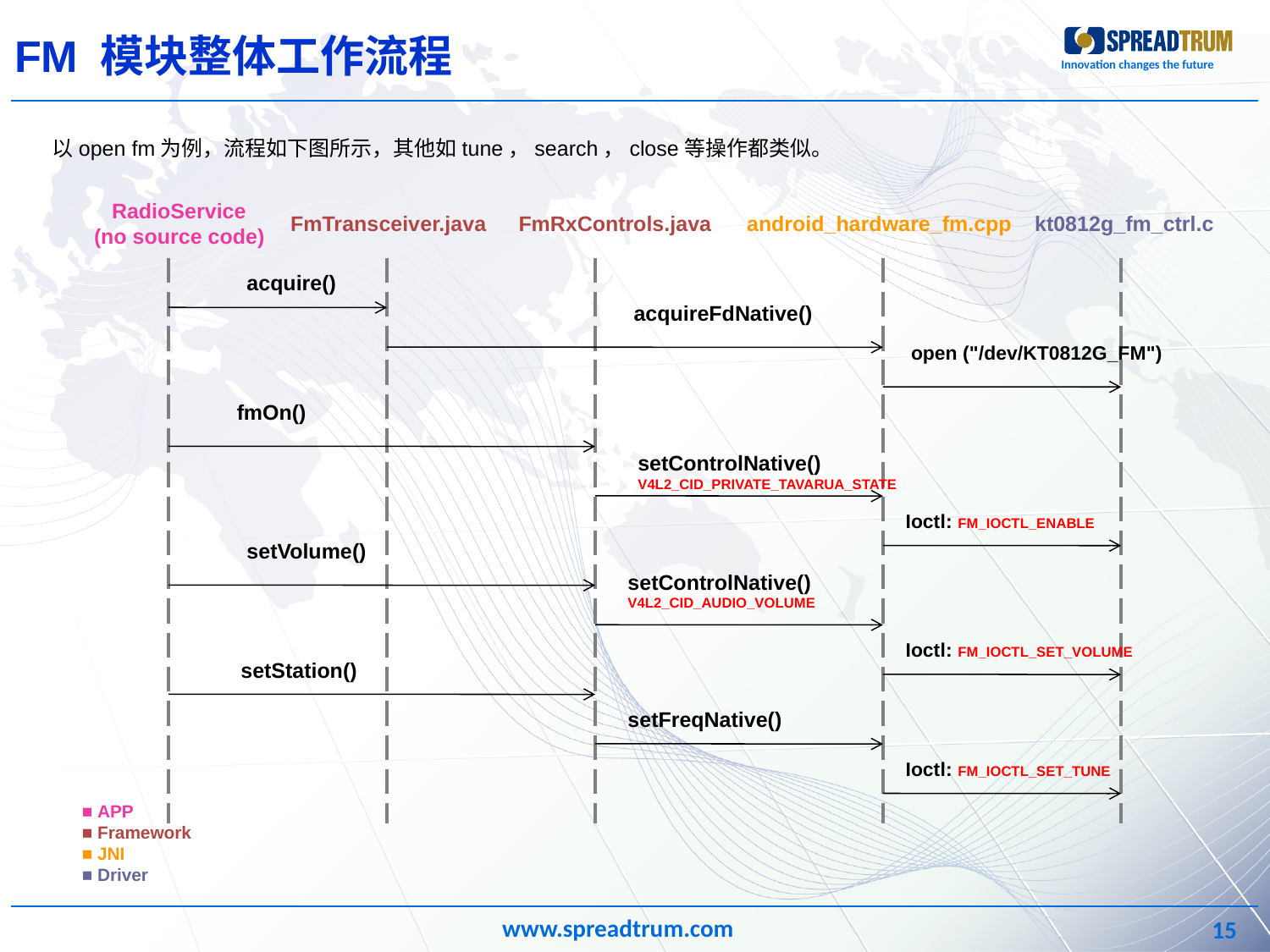

# FM 模块整体工作流程
以open fm为例，流程如下图所示，其他如tune，search，close等操作都类似。
     RadioService
  (no source code)
FmTransceiver.java
FmRxControls.java
android_hardware_fm.cpp
kt0812g_fm_ctrl.c
 acquire()
 acquireFdNative()
 open ("/dev/KT0812G_FM")
 fmOn()
setControlNative()
V4L2_CID_PRIVATE_TAVARUA_STATE
Ioctl: FM_IOCTL_ENABLE
 setVolume()
setControlNative()
V4L2_CID_AUDIO_VOLUME
Ioctl: FM_IOCTL_SET_VOLUME
setStation()
setFreqNative()
Ioctl: FM_IOCTL_SET_TUNE
■ APP
■ Framework
■ JNI
■ Driver